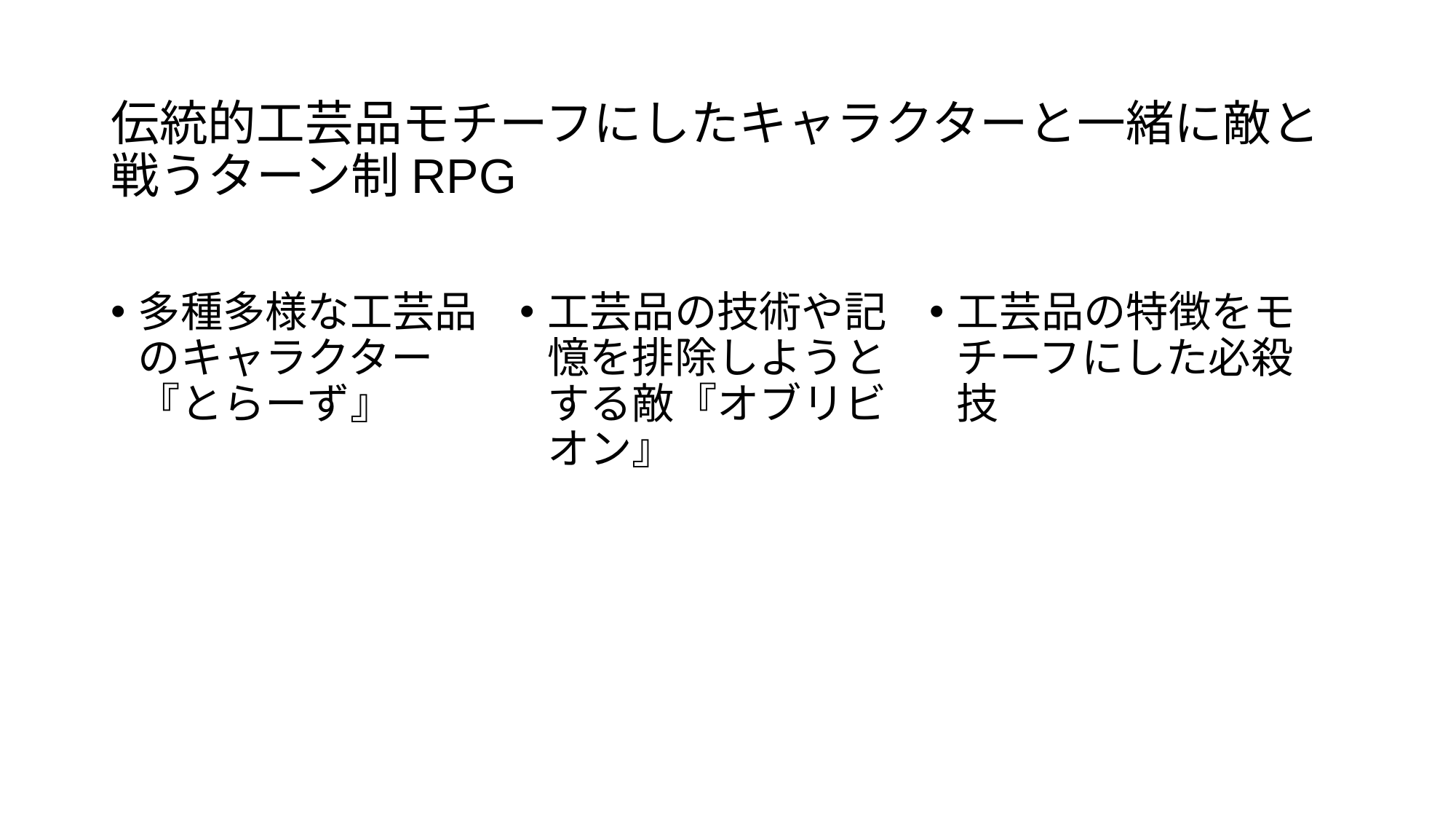

# 伝統的工芸品モチーフにしたキャラクターと一緒に敵と戦うターン制RPG
工芸品の技術や記憶を排除しようとする敵『オブリビオン』
工芸品の特徴をモチーフにした必殺技
多種多様な工芸品のキャラクター『とらーず』